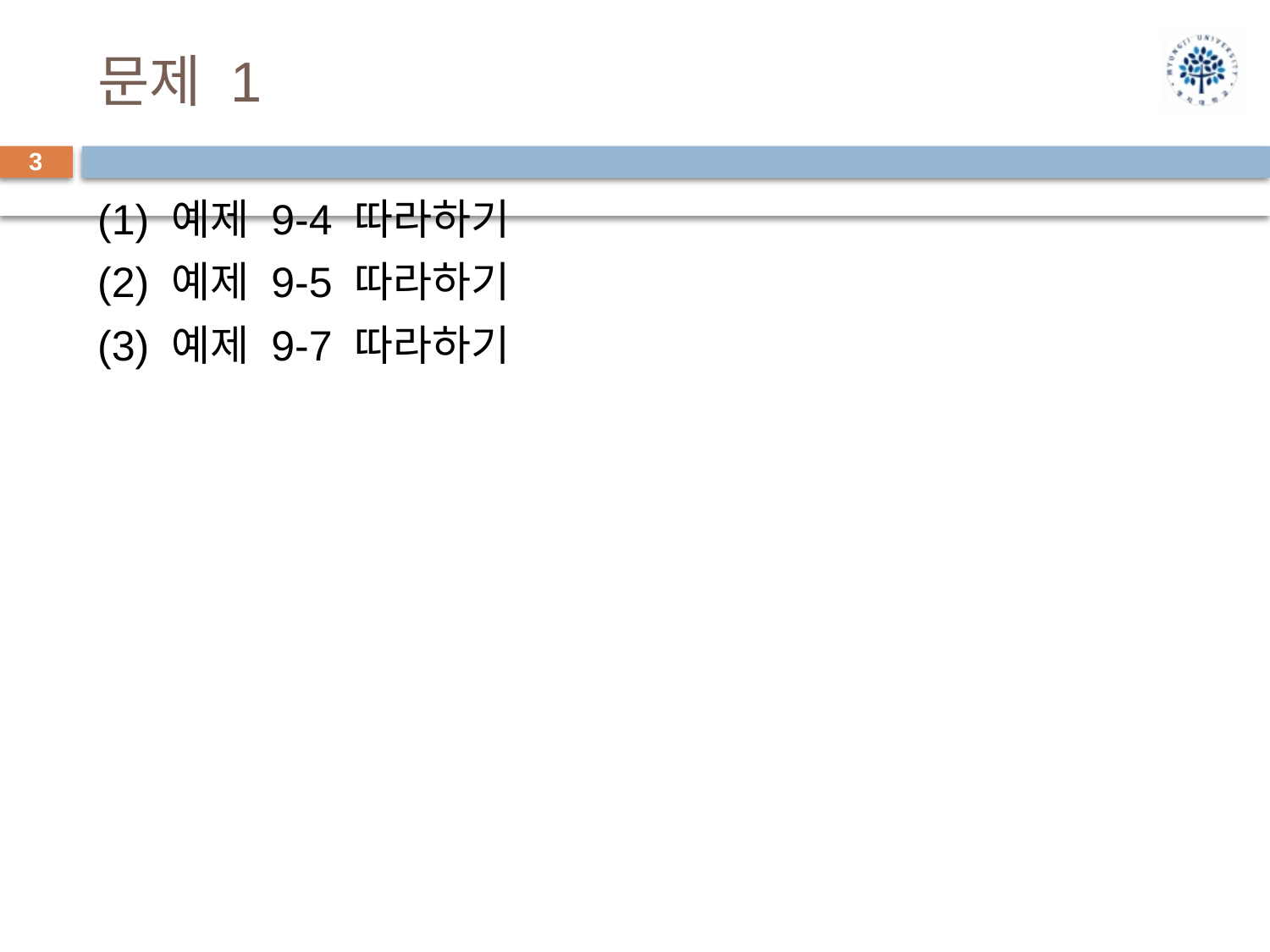

# 문제 1
3
(1) 예제 9-4 따라하기
(2) 예제 9-5 따라하기
(3) 예제 9-7 따라하기